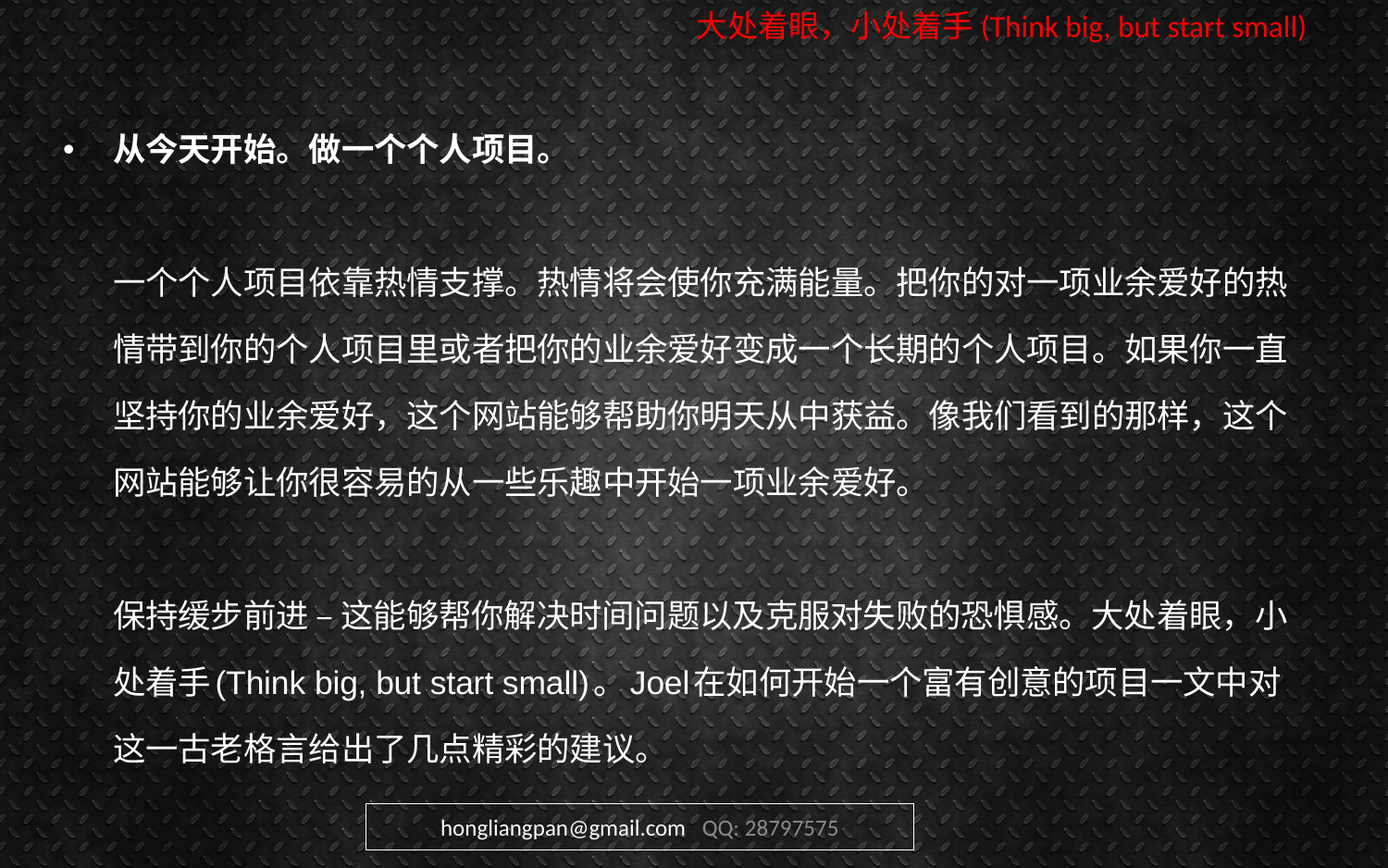

大处着眼，小处着手(Think big, but start small)
从今天开始。做一个个人项目。
一个个人项目依靠热情支撑。热情将会使你充满能量。把你的对一项业余爱好的热情带到你的个人项目里或者把你的业余爱好变成一个长期的个人项目。如果你一直坚持你的业余爱好，这个网站能够帮助你明天从中获益。像我们看到的那样，这个网站能够让你很容易的从一些乐趣中开始一项业余爱好。
保持缓步前进 – 这能够帮你解决时间问题以及克服对失败的恐惧感。大处着眼，小处着手(Think big, but start small)。Joel在如何开始一个富有创意的项目一文中对这一古老格言给出了几点精彩的建议。